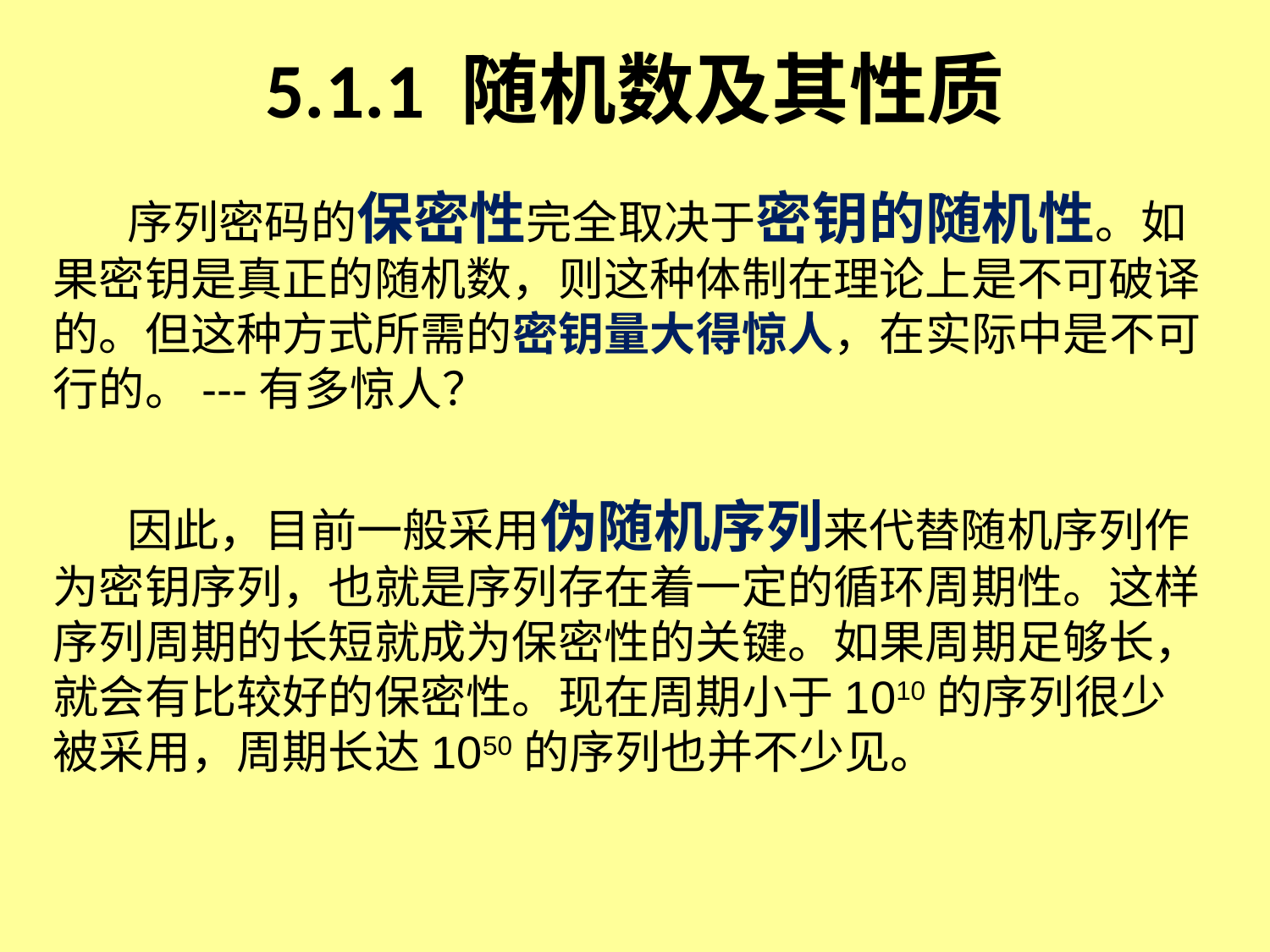

# 5.1.1 随机数及其性质
序列密码的保密性完全取决于密钥的随机性。如果密钥是真正的随机数，则这种体制在理论上是不可破译的。但这种方式所需的密钥量大得惊人，在实际中是不可行的。---有多惊人？

因此，目前一般采用伪随机序列来代替随机序列作为密钥序列，也就是序列存在着一定的循环周期性。这样序列周期的长短就成为保密性的关键。如果周期足够长，就会有比较好的保密性。现在周期小于1010的序列很少被采用，周期长达1050的序列也并不少见。